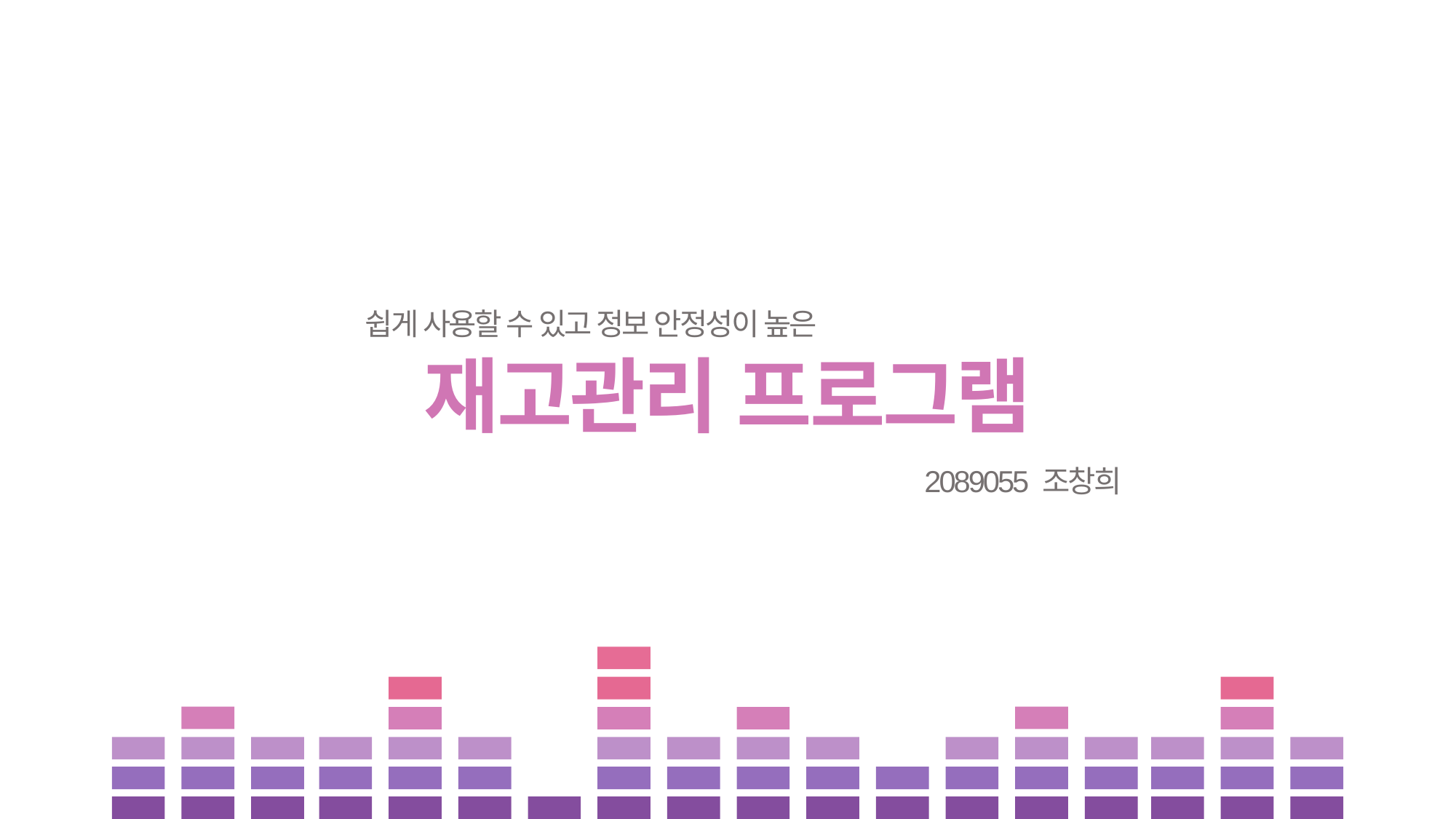

쉽게 사용할 수 있고 정보 안정성이 높은
재고관리 프로그램
2089055 조창희